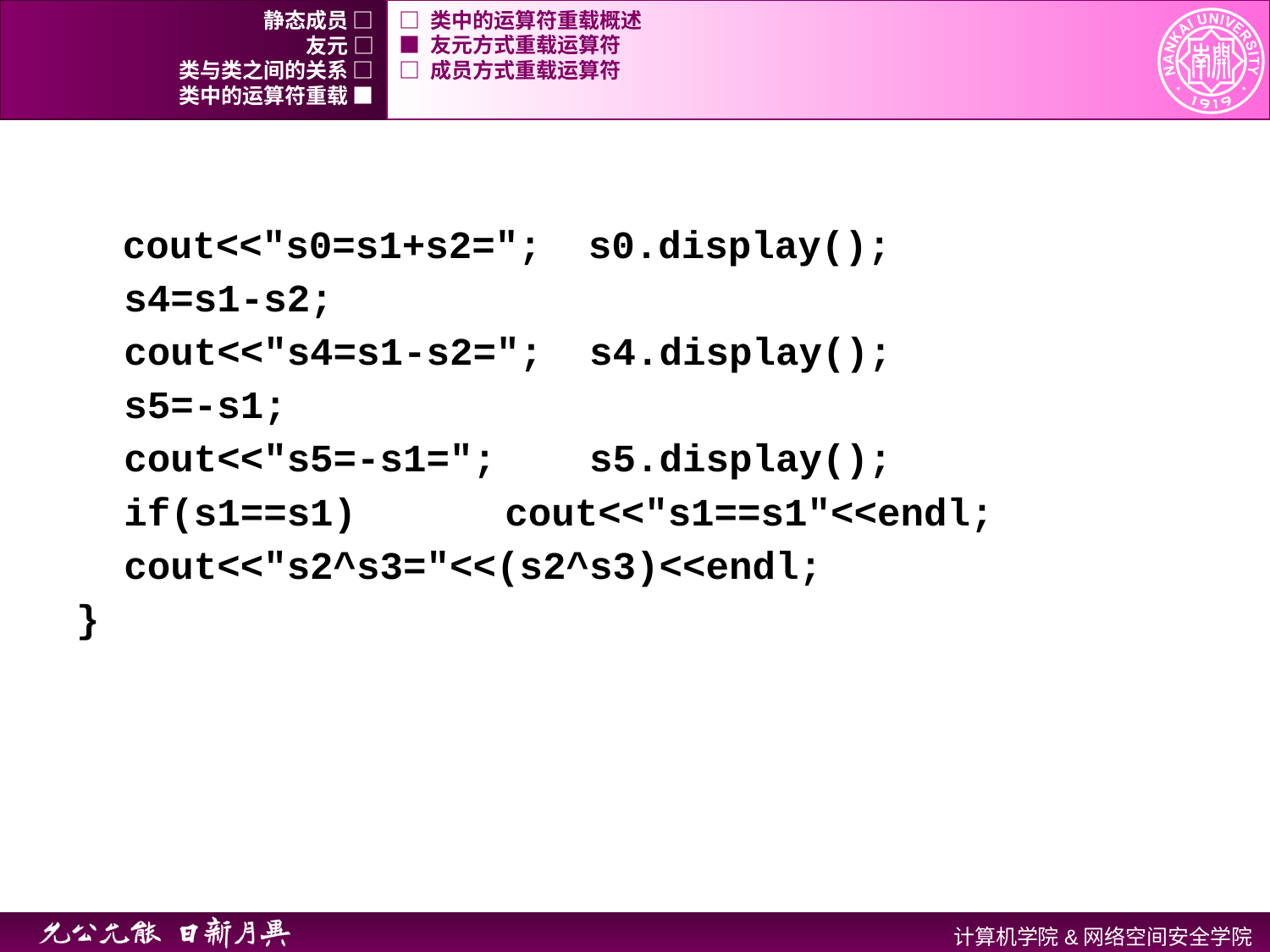

静态成员 □
□ 类中的运算符重载概述
友元 □
■ 友元方式重载运算符
类与类之间的关系 □
□ 成员方式重载运算符
类中的运算符重载 ■

  cout<<"s0=s1+s2=";  s0.display();
	s4=s1-s2;
	cout<<"s4=s1-s2=";  s4.display();
	s5=-s1;
	cout<<"s5=-s1=";    s5.display();
	if(s1==s1) 	cout<<"s1==s1"<<endl;
	cout<<"s2^s3="<<(s2^s3)<<endl;
}